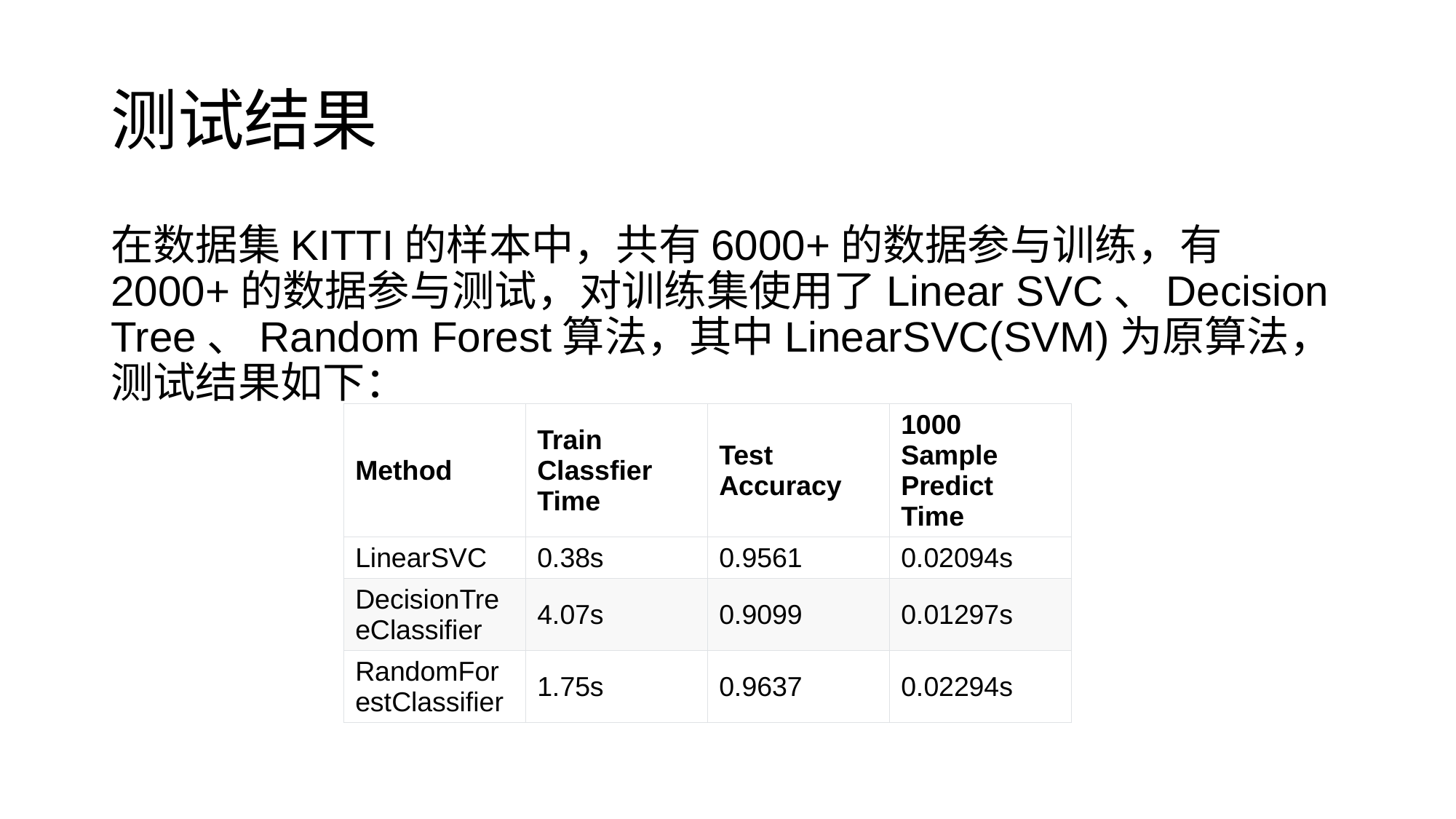

# 测试结果
在数据集KITTI的样本中，共有6000+的数据参与训练，有2000+的数据参与测试，对训练集使用了Linear SVC、Decision Tree、Random Forest算法，其中LinearSVC(SVM)为原算法，测试结果如下：

| Method | Train Classfier Time | Test Accuracy | 1000 Sample Predict Time |
| --- | --- | --- | --- |
| LinearSVC | 0.38s | 0.9561 | 0.02094s |
| DecisionTreeClassifier | 4.07s | 0.9099 | 0.01297s |
| RandomForestClassifier | 1.75s | 0.9637 | 0.02294s |